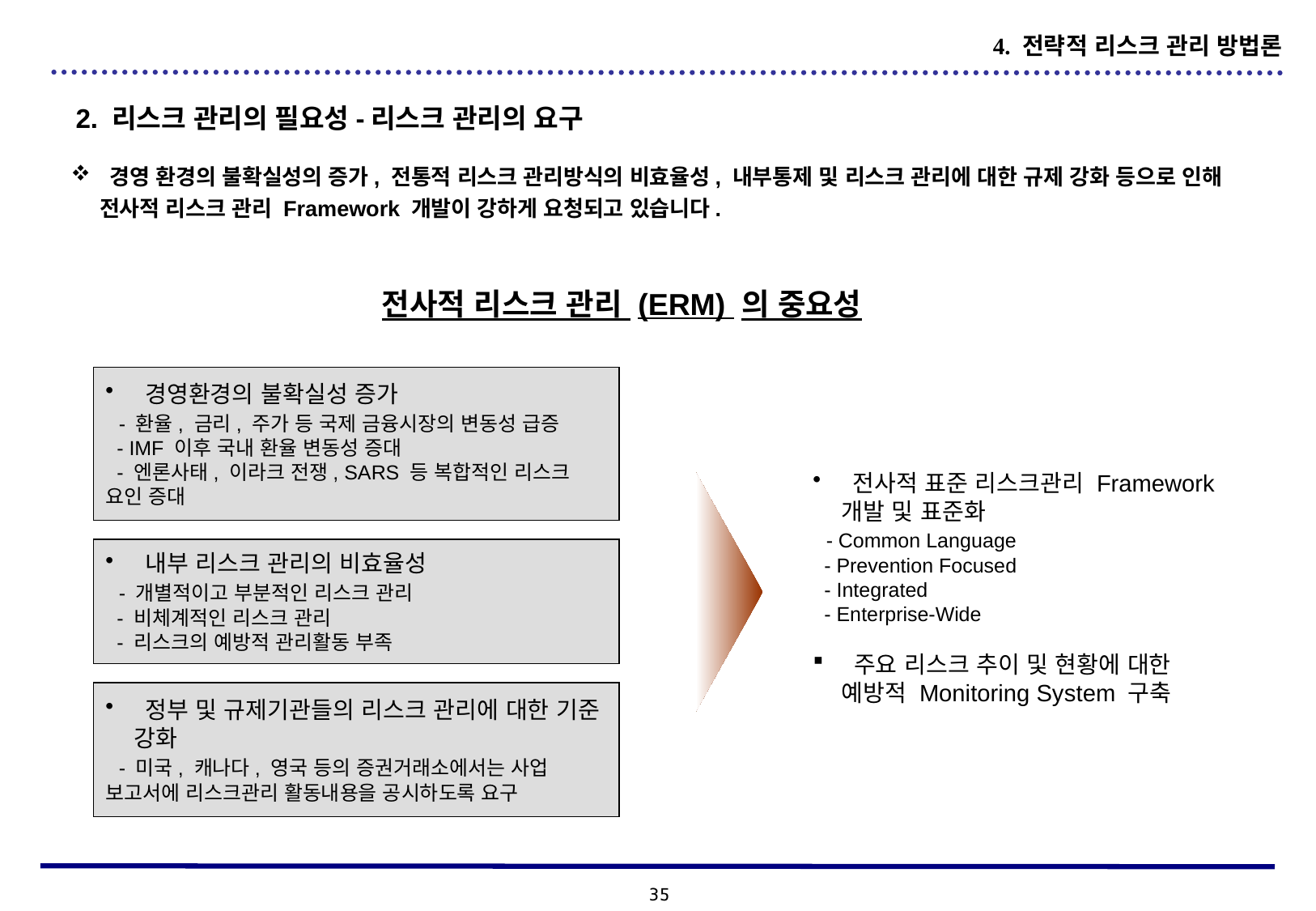

4. 전략적 리스크 관리 방법론
2. 리스크 관리의 필요성-리스크 관리의 요구
 경영 환경의 불확실성의 증가, 전통적 리스크 관리방식의 비효율성, 내부통제 및 리스크 관리에 대한 규제 강화 등으로 인해 전사적 리스크 관리 Framework 개발이 강하게 요청되고 있습니다.
전사적 리스크 관리 (ERM) 의 중요성
 경영환경의 불확실성 증가
  - 환율, 금리, 주가 등 국제 금융시장의 변동성 급증
  - IMF 이후 국내 환율 변동성 증대
  - 엔론사태, 이라크 전쟁, SARS 등 복합적인 리스크 요인 증대
 전사적 표준 리스크관리 Framework 개발 및 표준화
  - Common Language
  - Prevention Focused
  - Integrated
  - Enterprise-Wide

 주요 리스크 추이 및 현황에 대한 예방적 Monitoring System 구축
 내부 리스크 관리의 비효율성
  - 개별적이고 부분적인 리스크 관리
  - 비체계적인 리스크 관리
  - 리스크의 예방적 관리활동 부족

 정부 및 규제기관들의 리스크 관리에 대한 기준 강화
  - 미국, 캐나다, 영국 등의 증권거래소에서는 사업 보고서에 리스크관리 활동내용을 공시하도록 요구